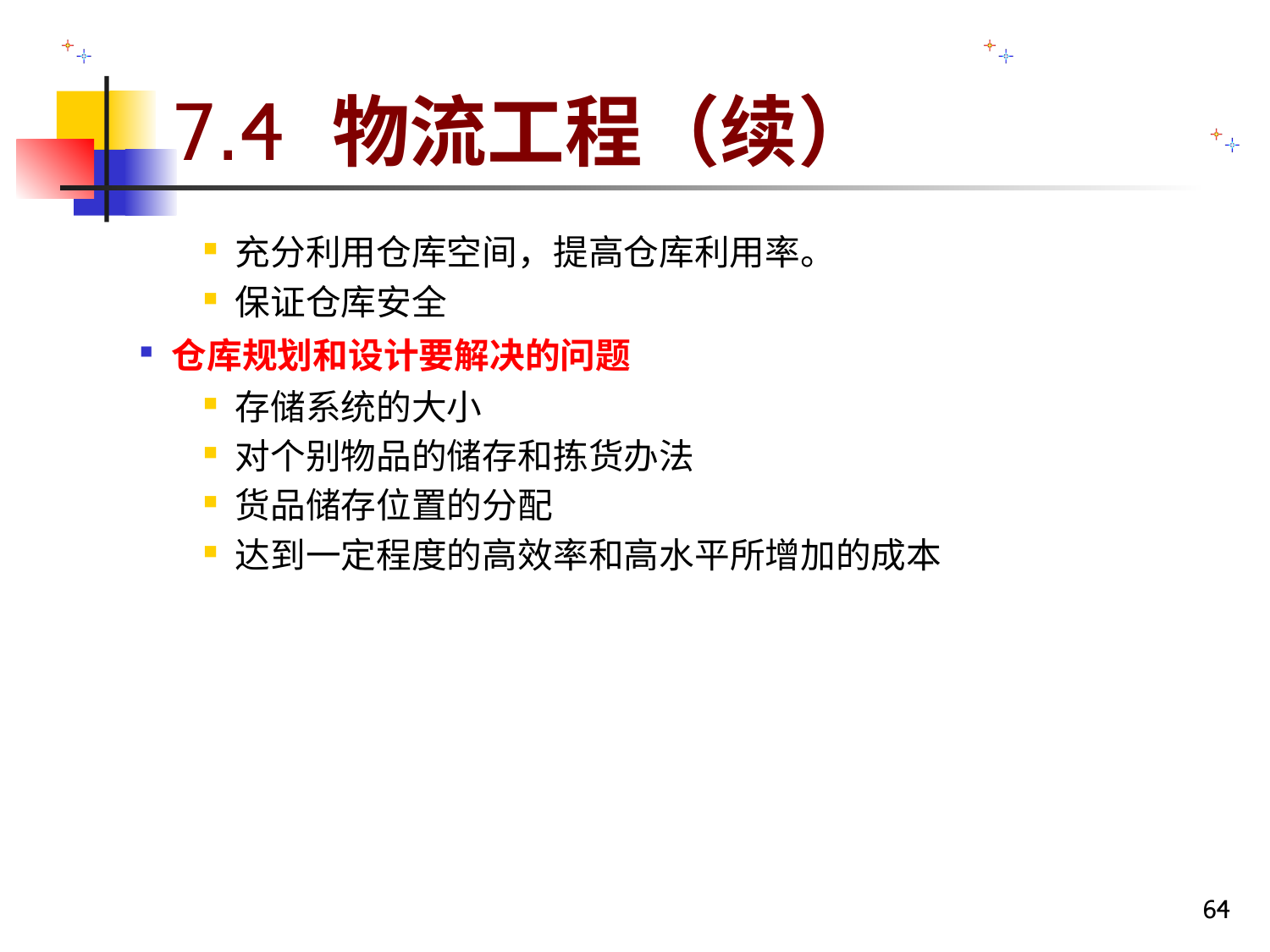

# 7.4 物流工程（续）
充分利用仓库空间，提高仓库利用率。
保证仓库安全
仓库规划和设计要解决的问题
存储系统的大小
对个别物品的储存和拣货办法
货品储存位置的分配
达到一定程度的高效率和高水平所增加的成本

64